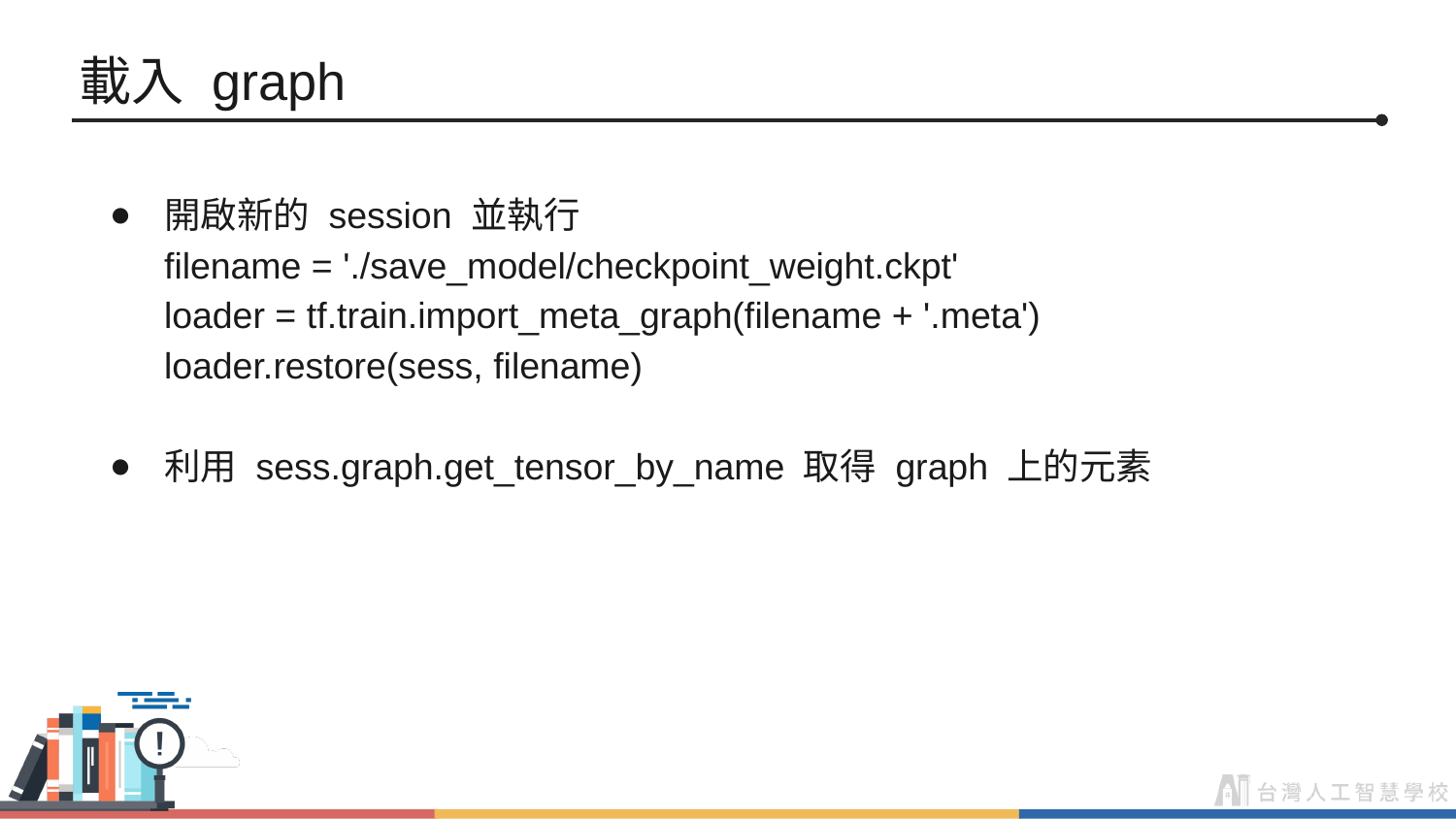

# 載入 graph
開啟新的 session 並執行
filename = './save_model/checkpoint_weight.ckpt'
loader = tf.train.import_meta_graph(filename + '.meta')
loader.restore(sess, filename)

利用 sess.graph.get_tensor_by_name 取得 graph 上的元素